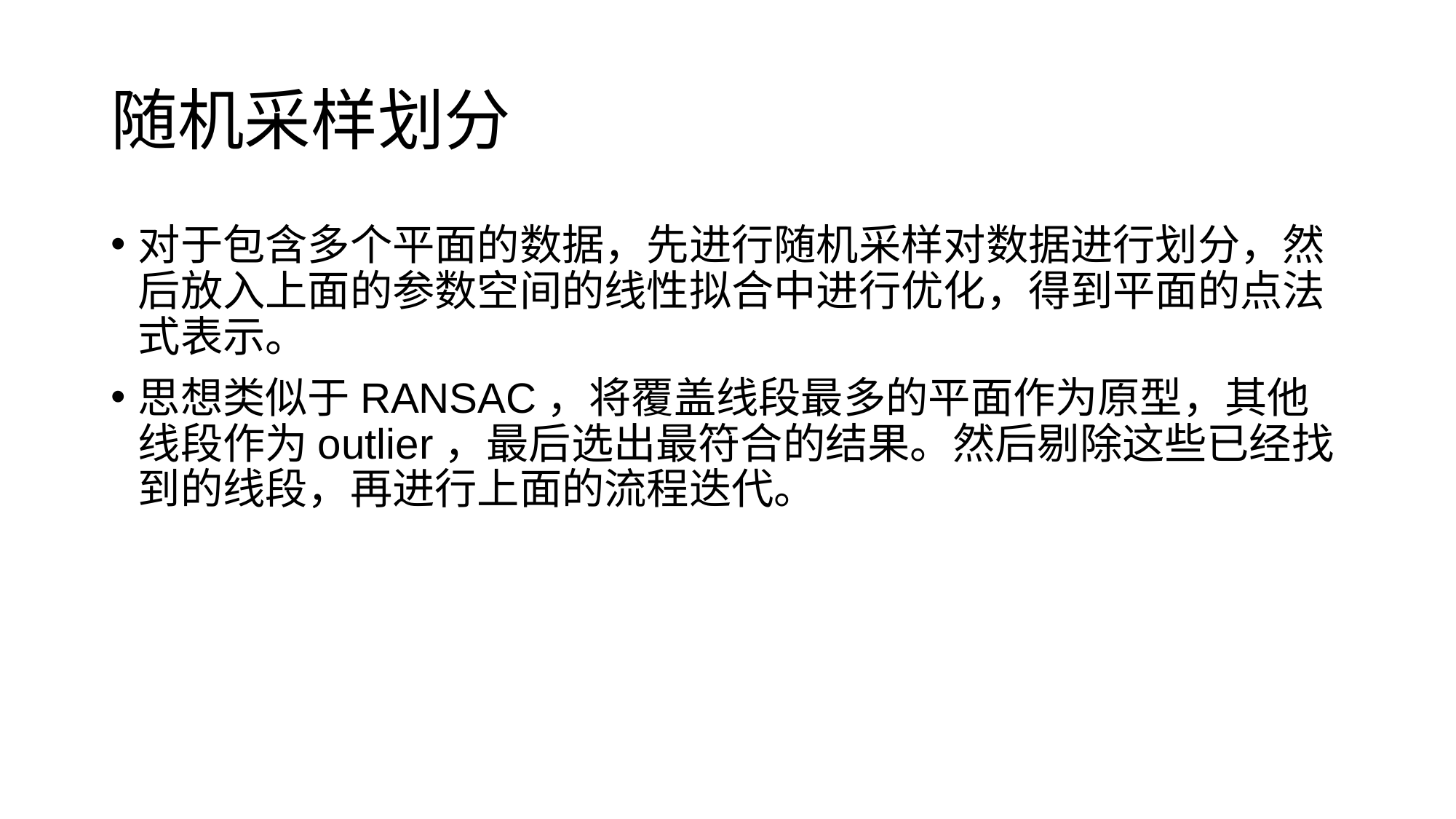

# 随机采样划分
对于包含多个平面的数据，先进行随机采样对数据进行划分，然后放入上面的参数空间的线性拟合中进行优化，得到平面的点法式表示。
思想类似于RANSAC，将覆盖线段最多的平面作为原型，其他线段作为outlier，最后选出最符合的结果。然后剔除这些已经找到的线段，再进行上面的流程迭代。